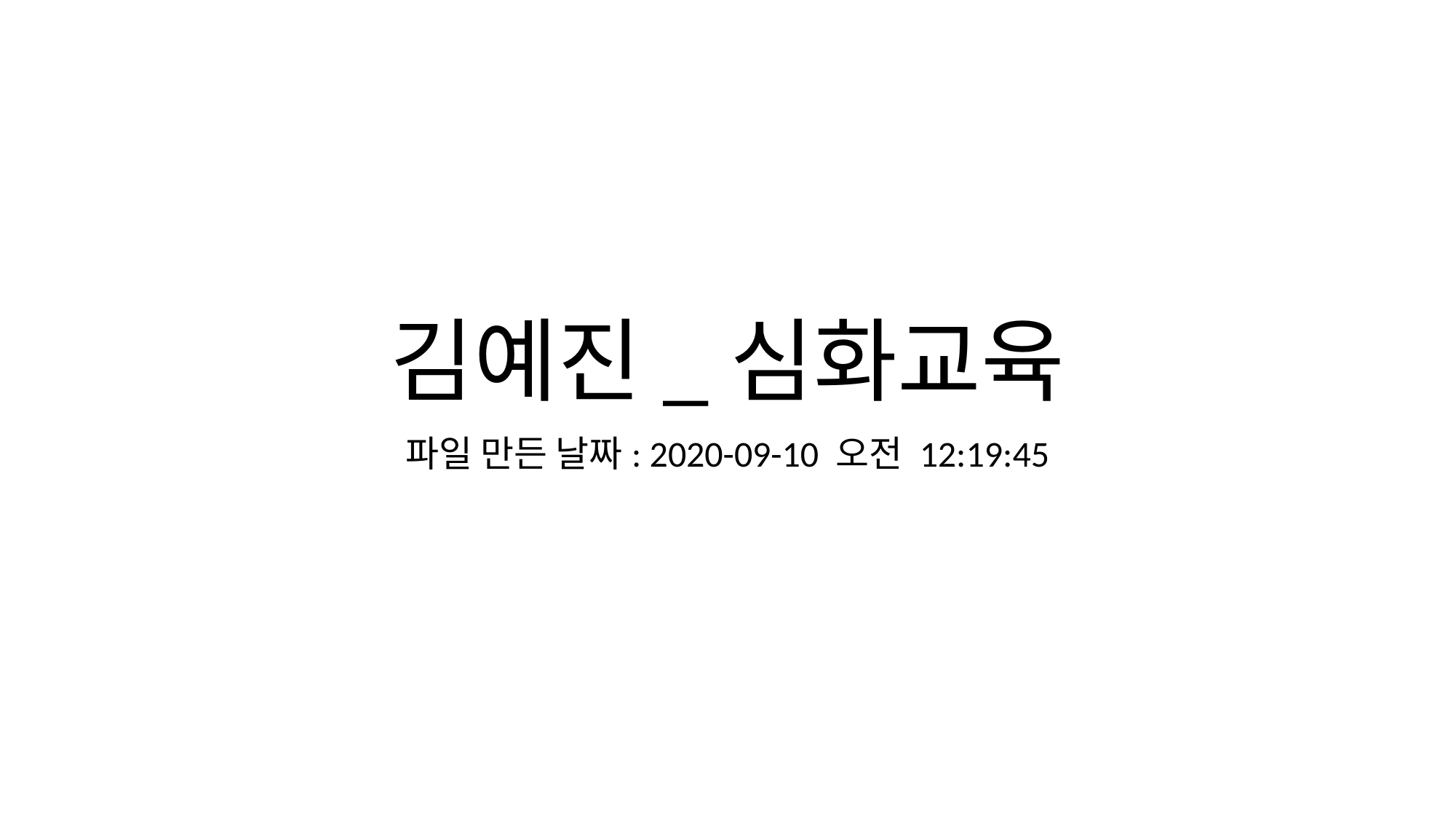

# 김예진_심화교육
파일 만든 날짜: 2020-09-10 오전 12:19:45